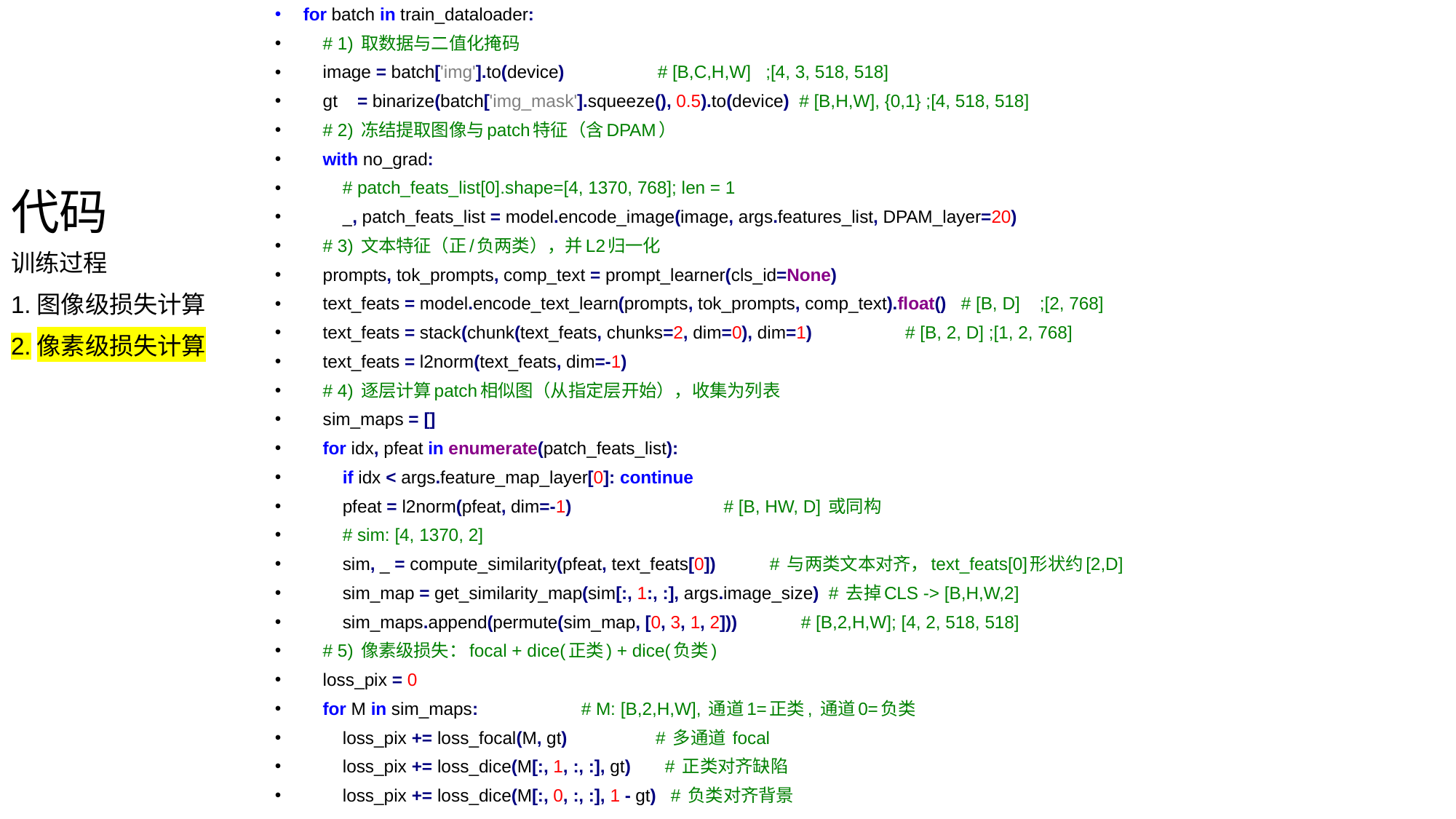

for batch in train_dataloader:
    # 1) 取数据与二值化掩码
    image = batch['img'].to(device)                   # [B,C,H,W]   ;[4, 3, 518, 518]
    gt    = binarize(batch['img_mask'].squeeze(), 0.5).to(device)  # [B,H,W], {0,1} ;[4, 518, 518]
    # 2) 冻结提取图像与patch特征（含DPAM）
    with no_grad:
        # patch_feats_list[0].shape=[4, 1370, 768]; len = 1
        _, patch_feats_list = model.encode_image(image, args.features_list, DPAM_layer=20)
    # 3) 文本特征（正/负两类），并L2归一化
    prompts, tok_prompts, comp_text = prompt_learner(cls_id=None)
    text_feats = model.encode_text_learn(prompts, tok_prompts, comp_text).float()   # [B, D]    ;[2, 768]
    text_feats = stack(chunk(text_feats, chunks=2, dim=0), dim=1)                   # [B, 2, D] ;[1, 2, 768]
    text_feats = l2norm(text_feats, dim=-1)
    # 4) 逐层计算patch相似图（从指定层开始），收集为列表
    sim_maps = []
    for idx, pfeat in enumerate(patch_feats_list):
        if idx < args.feature_map_layer[0]: continue
        pfeat = l2norm(pfeat, dim=-1)                               # [B, HW, D] 或同构
        # sim: [4, 1370, 2]
        sim, _ = compute_similarity(pfeat, text_feats[0])           # 与两类文本对齐，text_feats[0]形状约[2,D]
        sim_map = get_similarity_map(sim[:, 1:, :], args.image_size)  # 去掉CLS -> [B,H,W,2]
        sim_maps.append(permute(sim_map, [0, 3, 1, 2]))             # [B,2,H,W]; [4, 2, 518, 518]
    # 5) 像素级损失：focal + dice(正类) + dice(负类)
    loss_pix = 0
    for M in sim_maps:                     # M: [B,2,H,W], 通道1=正类, 通道0=负类
        loss_pix += loss_focal(M, gt)                  # 多通道 focal
        loss_pix += loss_dice(M[:, 1, :, :], gt)       # 正类对齐缺陷
        loss_pix += loss_dice(M[:, 0, :, :], 1 - gt)   # 负类对齐背景
# 代码
训练过程
1.图像级损失计算
2.像素级损失计算